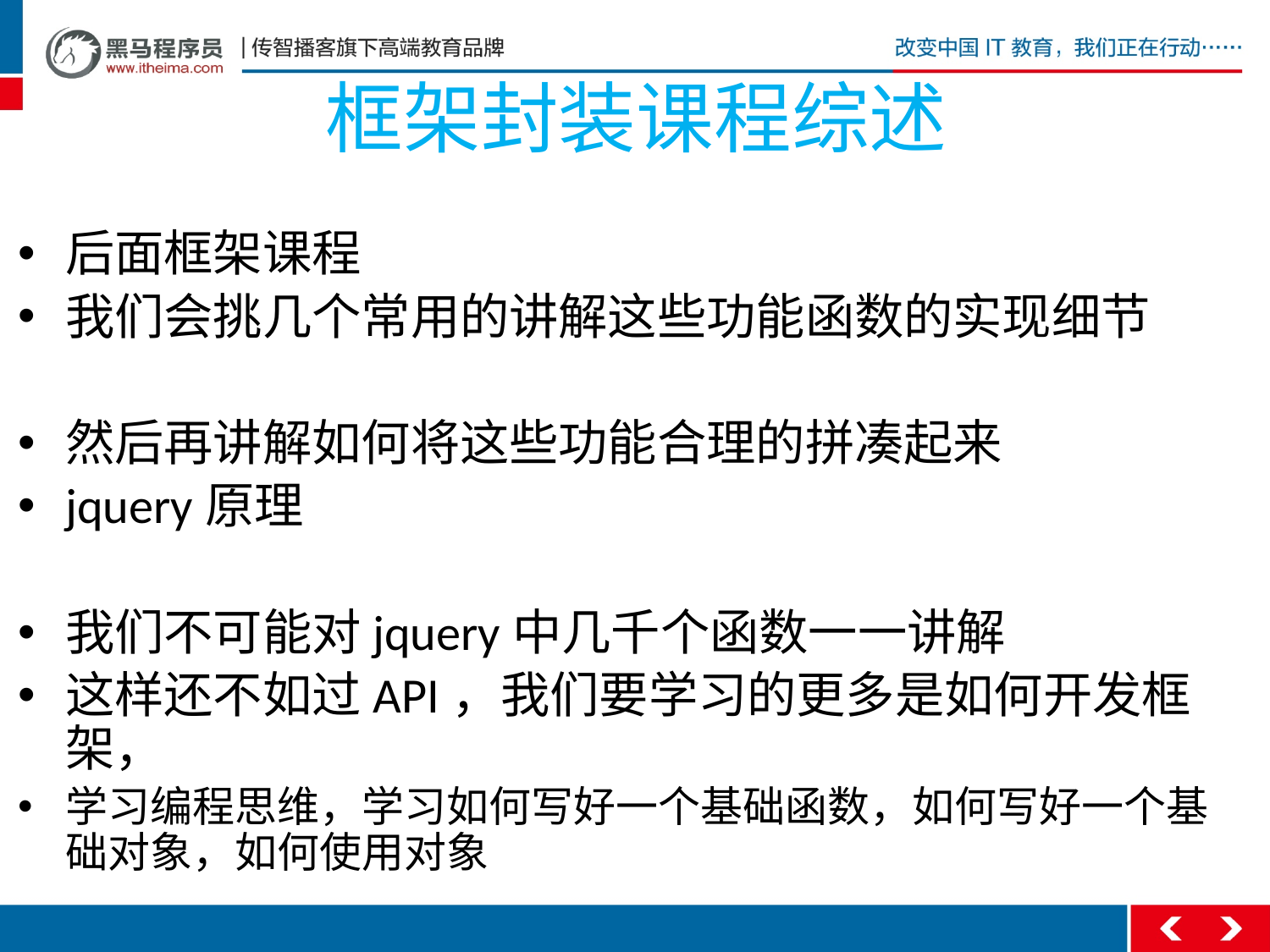

# 框架封装课程综述
后面框架课程
我们会挑几个常用的讲解这些功能函数的实现细节

然后再讲解如何将这些功能合理的拼凑起来
jquery原理

我们不可能对jquery中几千个函数一一讲解
这样还不如过API，我们要学习的更多是如何开发框架，
学习编程思维，学习如何写好一个基础函数，如何写好一个基础对象，如何使用对象